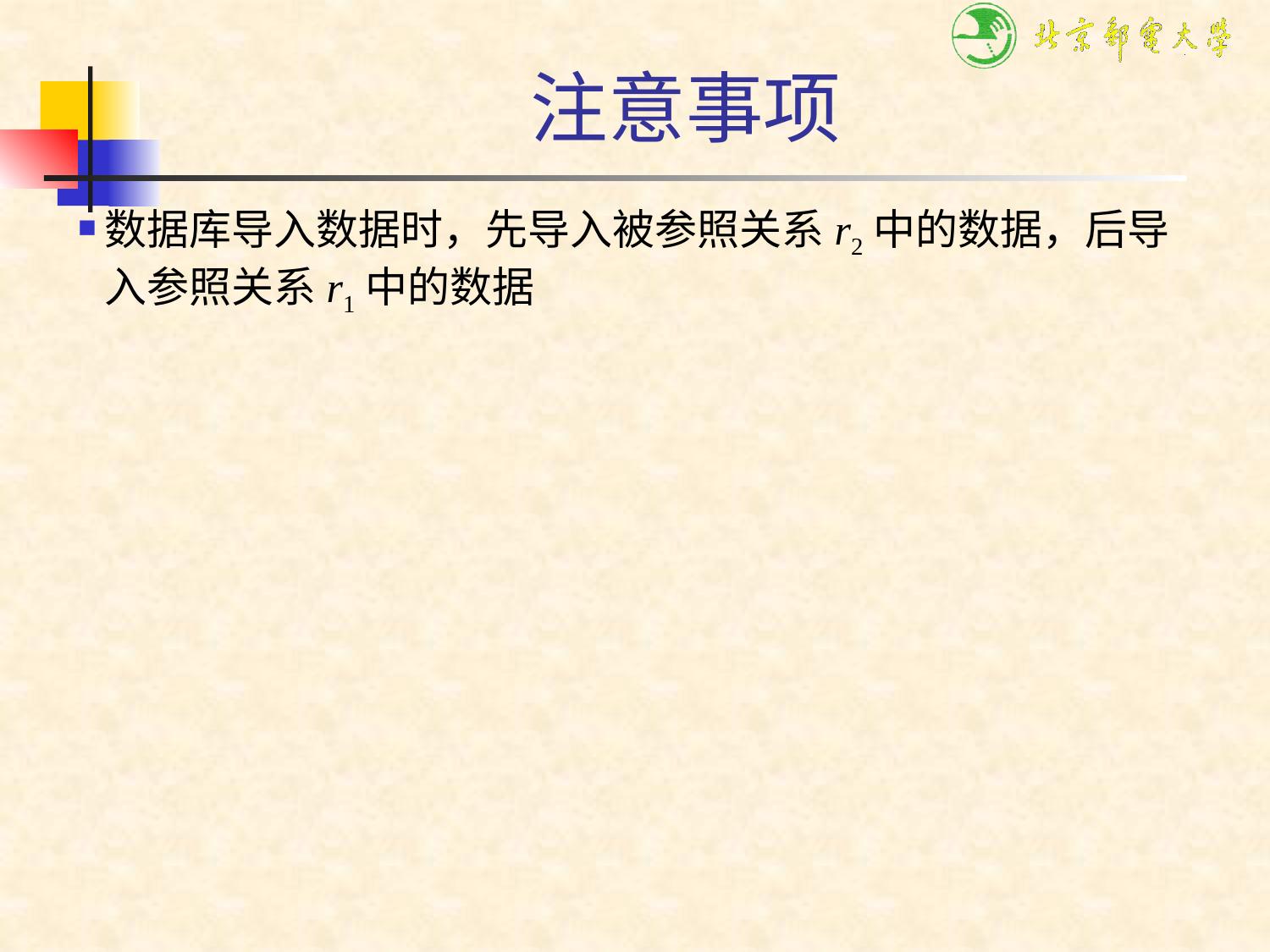

# 注意事项
数据库导入数据时，先导入被参照关系r2中的数据，后导入参照关系r1中的数据
26